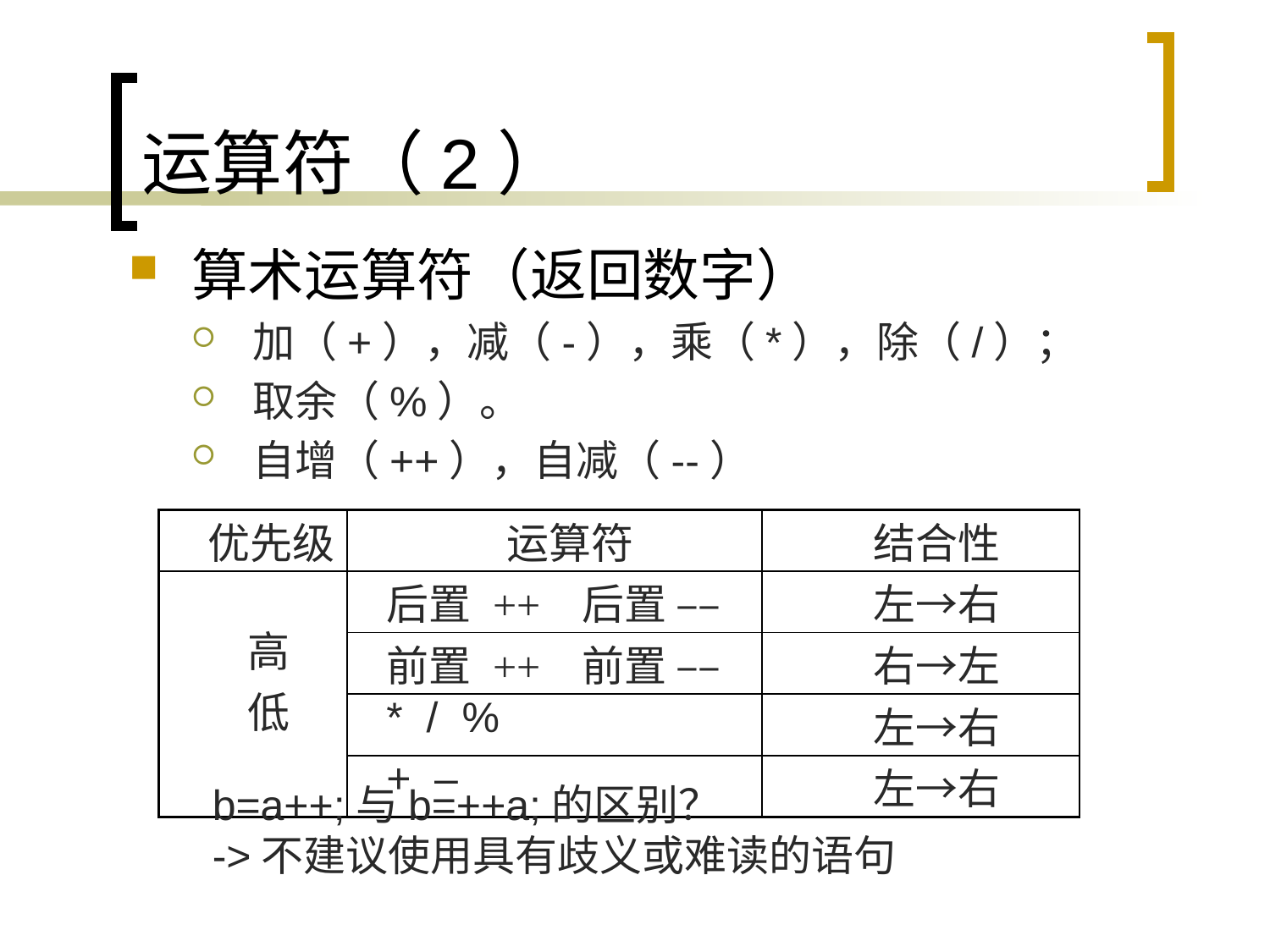

# 运算符（2）
算术运算符（返回数字）
加（+），减（-），乘（*），除（/）；
取余（%）。
自增（++），自减（--）

| 优先级 | 运算符 | 结合性 |
| --- | --- | --- |
| 高 低 | 后置 ++ 后置 –– | 左→右 |
|  | 前置 ++ 前置 –– | 右→左 |
|  | \* / % | 左→右 |
|  | + – | 左→右 |
b=a++;与b=++a;的区别？
->不建议使用具有歧义或难读的语句